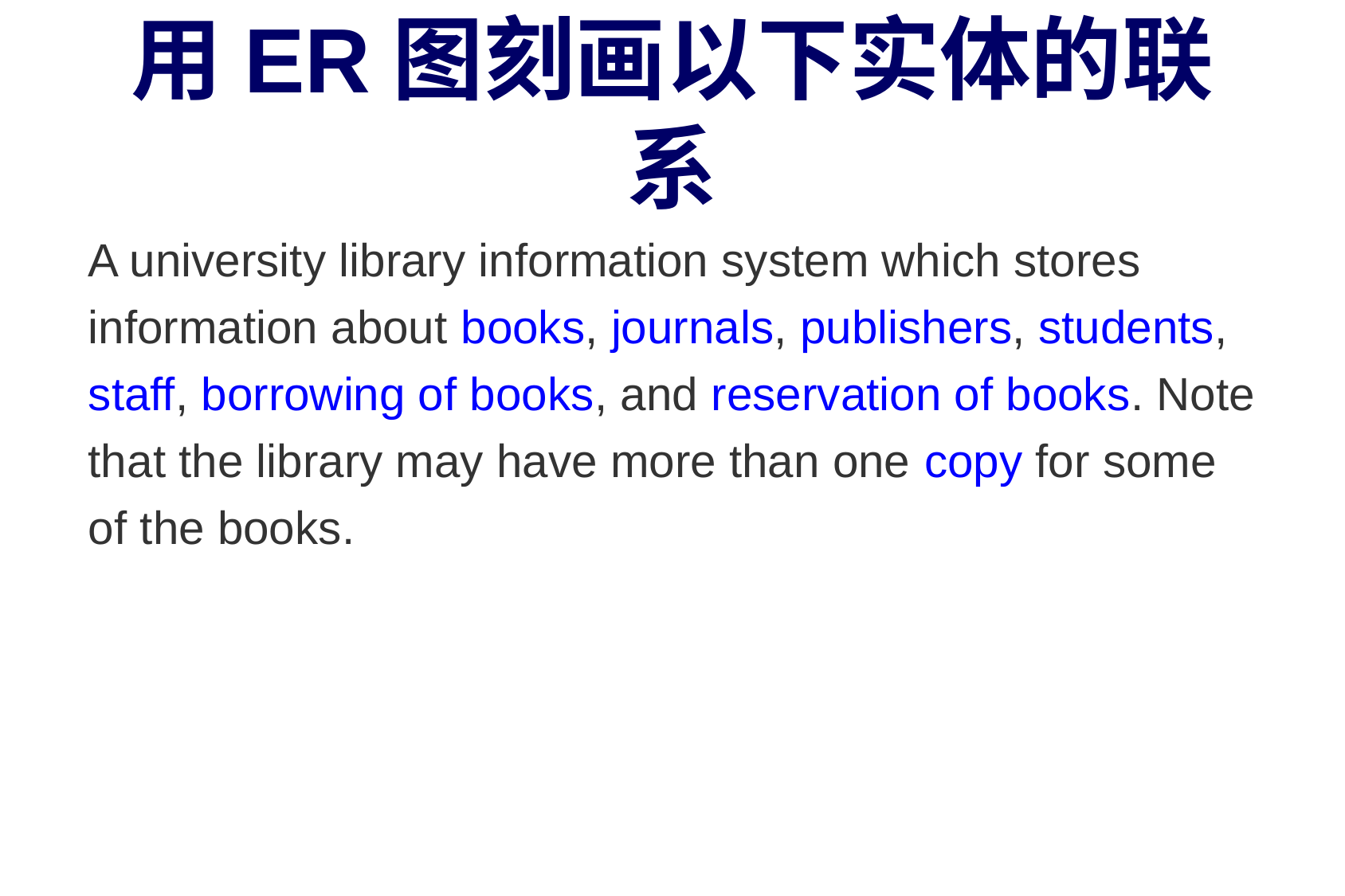

# 用ER图刻画以下实体的联系
A university library information system which stores information about books, journals, publishers, students, staff, borrowing of books, and reservation of books. Note that the library may have more than one copy for some of the books.